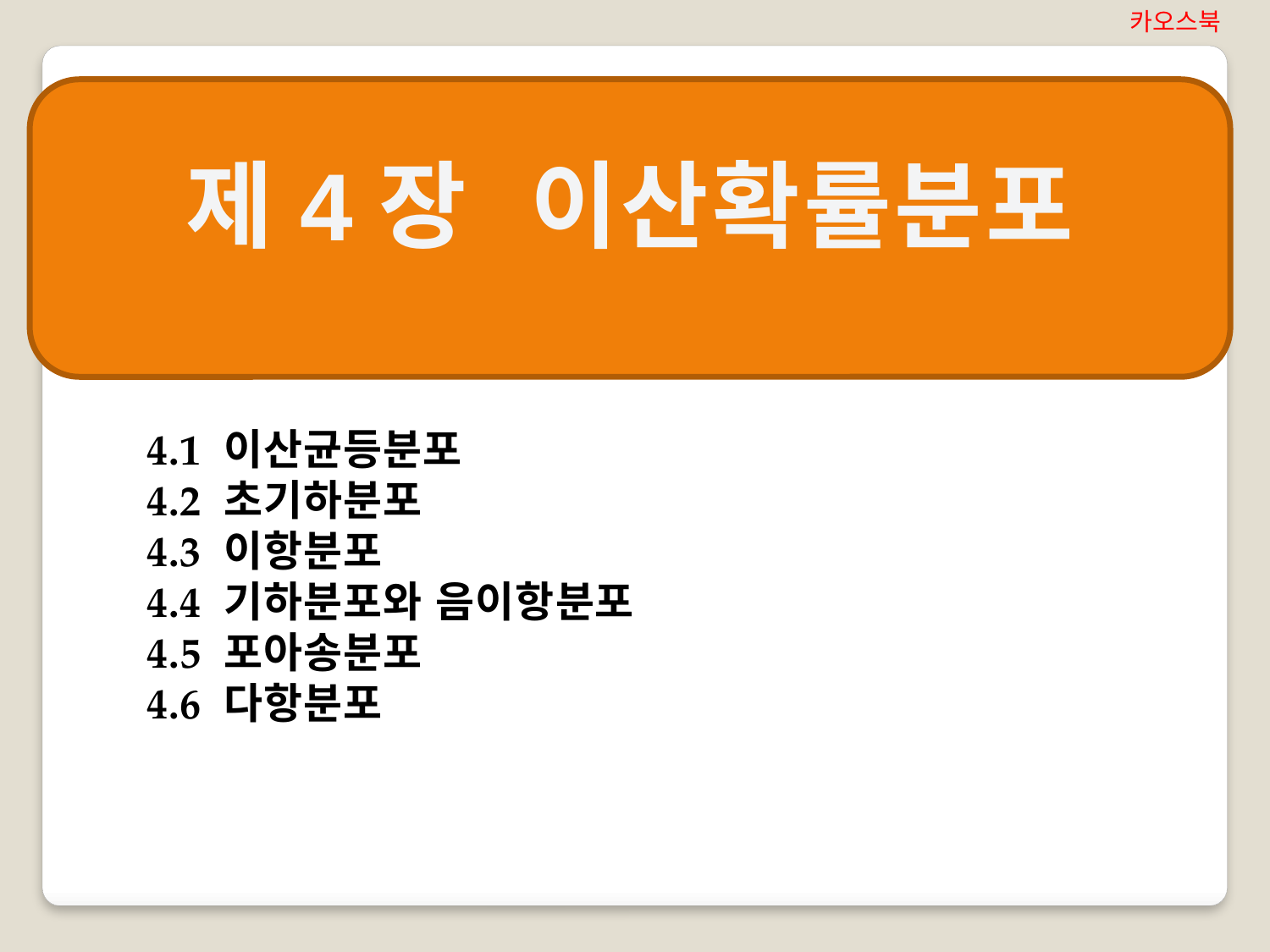

카오스북

제4장  이산확률분포
4.1 이산균등분포
4.2 초기하분포
4.3 이항분포
4.4 기하분포와 음이항분포
4.5 포아송분포
4.6 다항분포